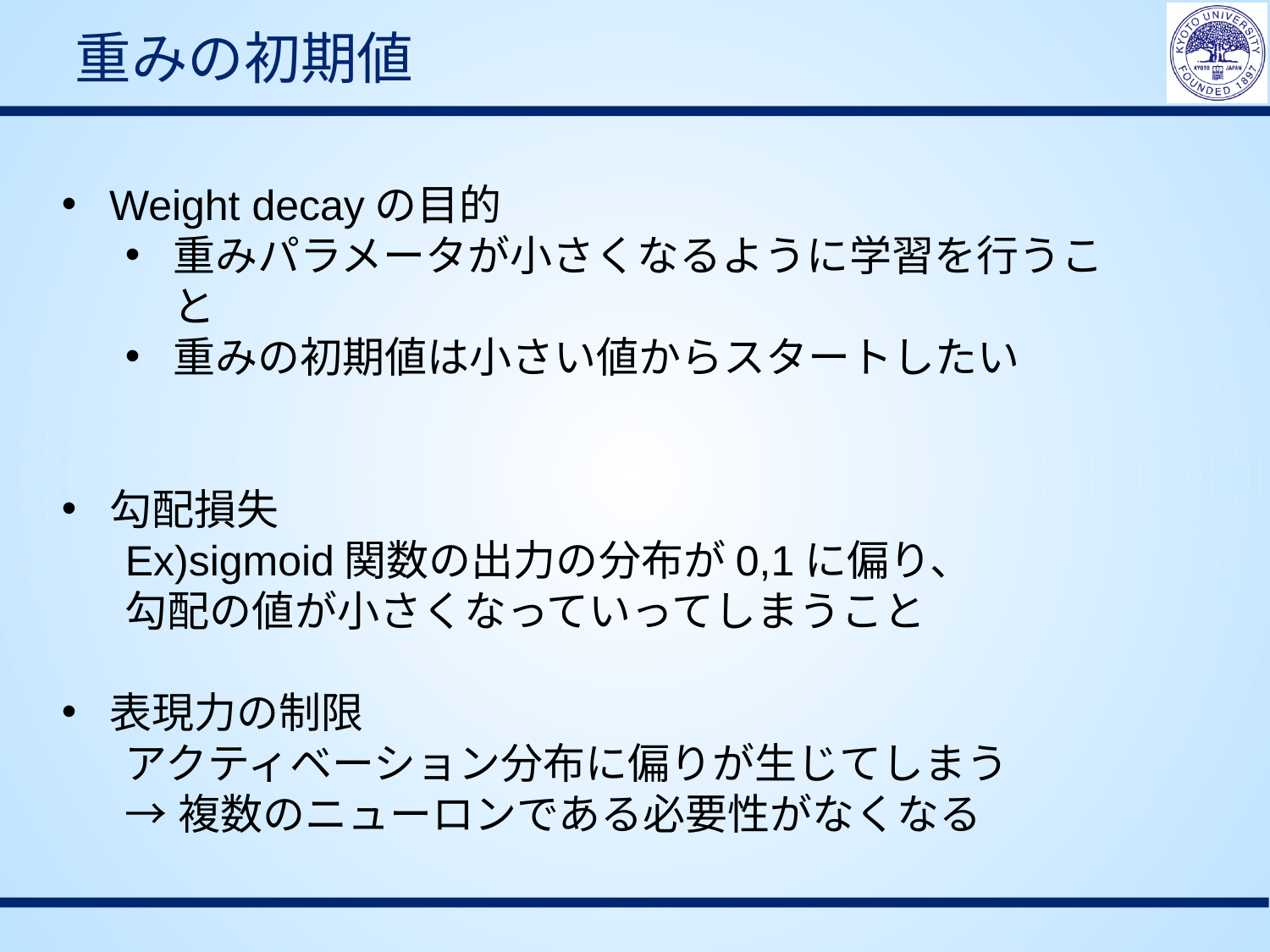

# 重みの初期値
Weight decayの目的
重みパラメータが小さくなるように学習を行うこと
重みの初期値は小さい値からスタートしたい

勾配損失
Ex)sigmoid関数の出力の分布が0,1に偏り、
勾配の値が小さくなっていってしまうこと

表現力の制限
アクティベーション分布に偏りが生じてしまう
→複数のニューロンである必要性がなくなる